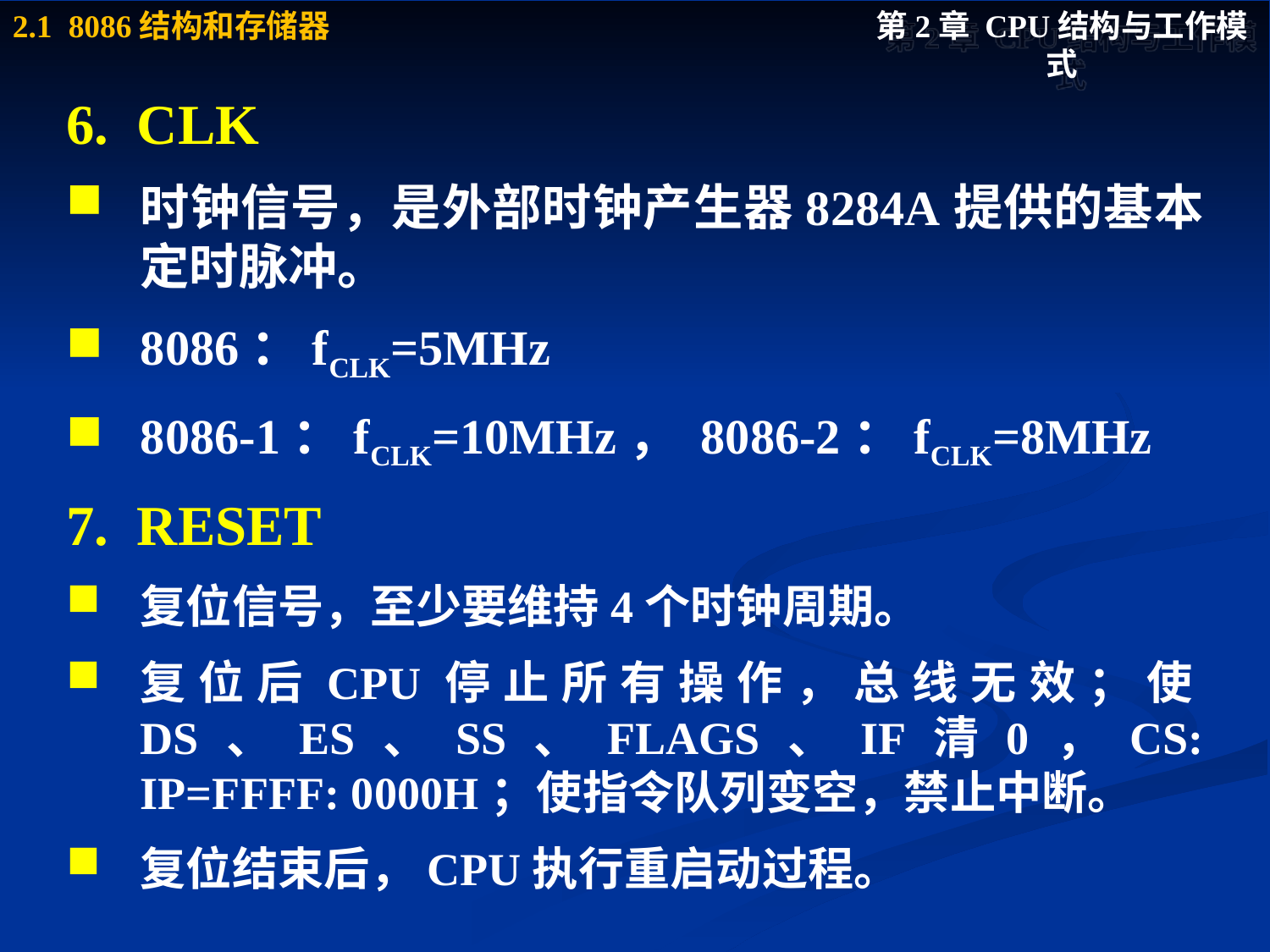

6.  CLK
时钟信号，是外部时钟产生器8284A提供的基本定时脉冲。
8086：fCLK=5MHz
8086-1：fCLK=10MHz， 8086-2：fCLK=8MHz
7.  RESET
复位信号，至少要维持4个时钟周期。
复位后CPU停止所有操作，总线无效；使DS、ES、SS、FLAGS、IF清0，CS: IP=FFFF: 0000H；使指令队列变空，禁止中断。
复位结束后，CPU执行重启动过程。